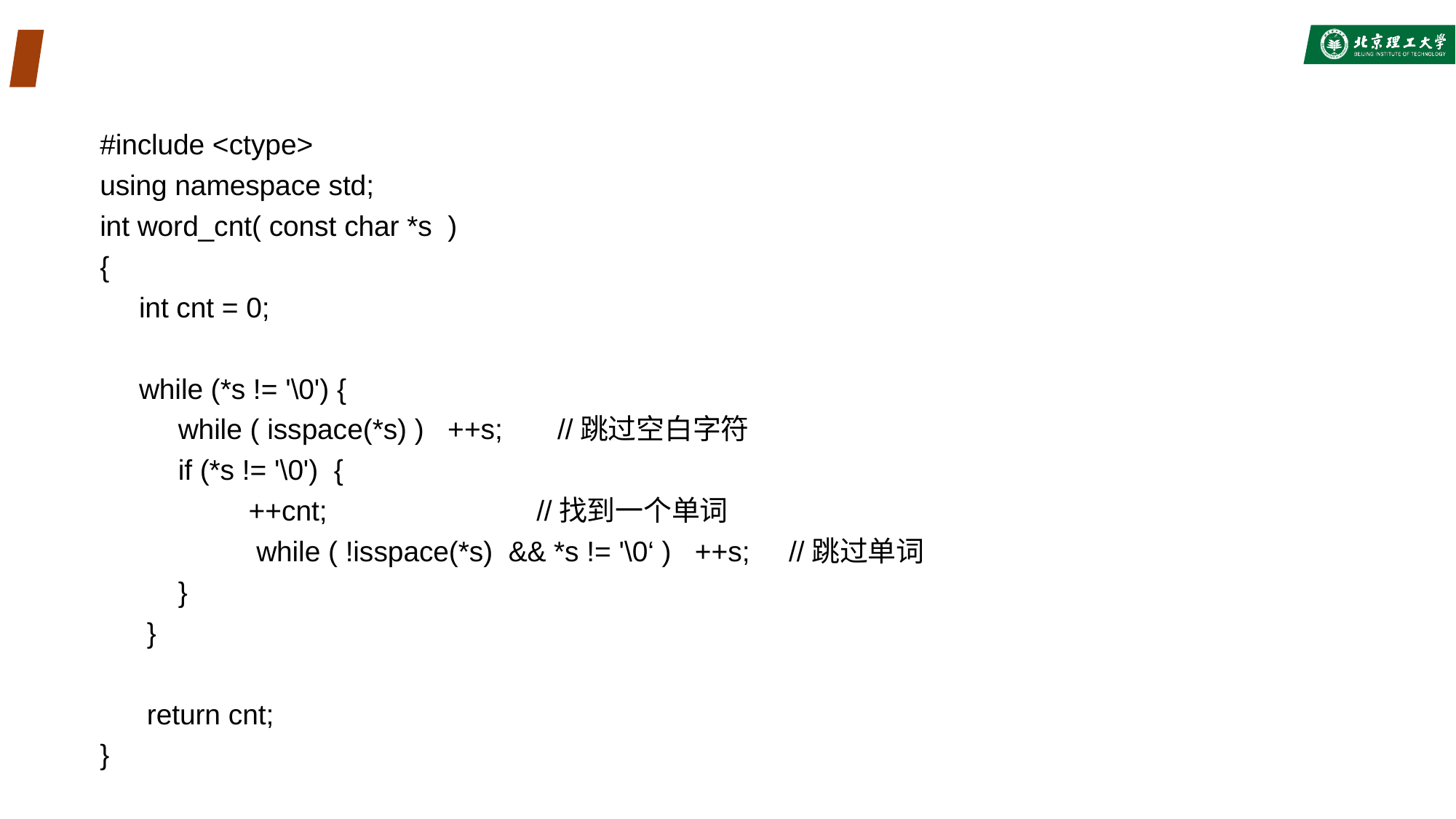

#
#include <ctype>
using namespace std;
int word_cnt( const char *s  )
{
     int cnt = 0;

     while (*s != '\0') {
          while ( isspace(*s) )   ++s;       //跳过空白字符
          if (*s != '\0')  {
                   ++cnt;		//找到一个单词
                    while ( !isspace(*s)  && *s != '\0‘ )   ++s;     //跳过单词
          }
      }

      return cnt;
}